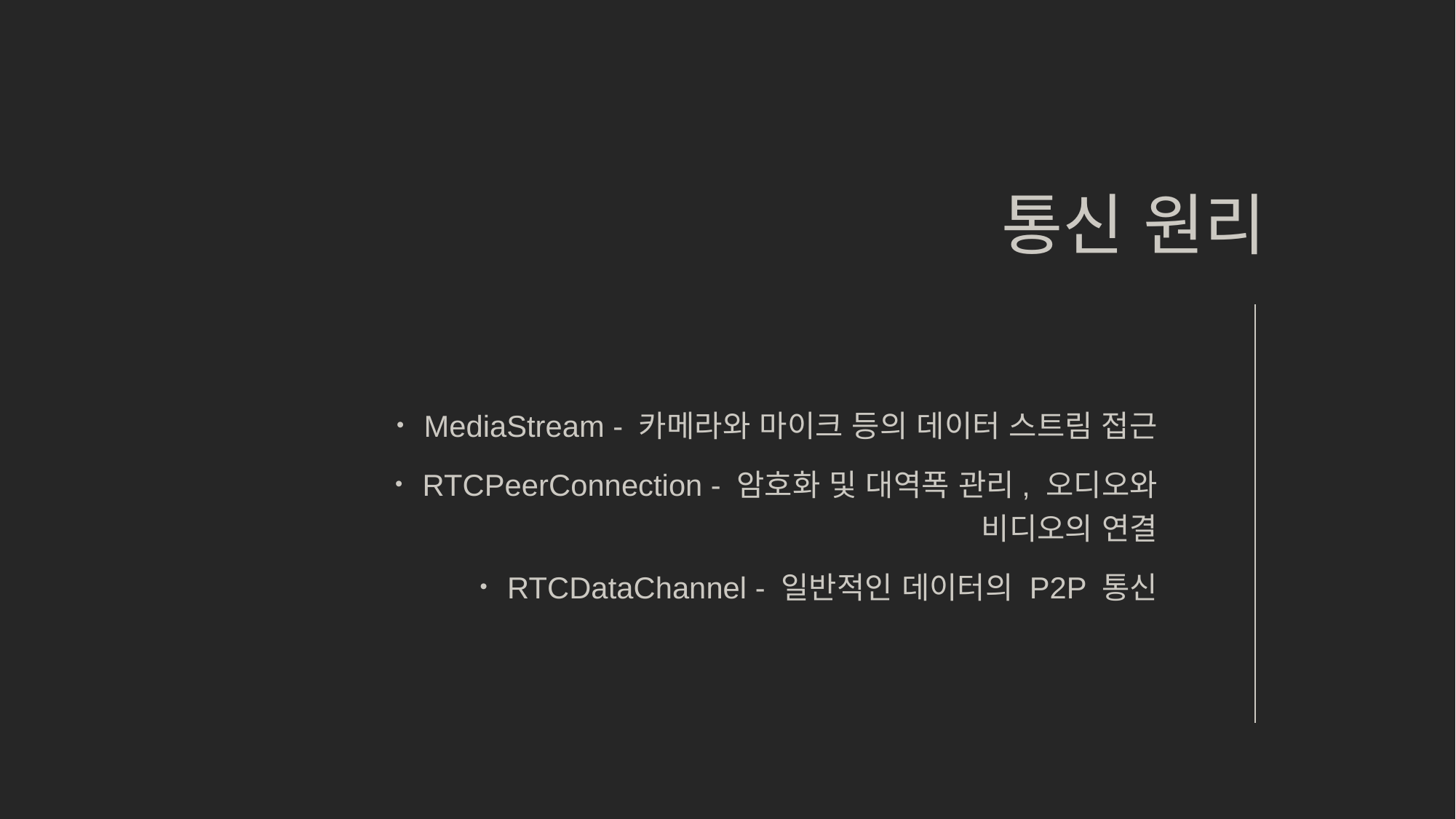

# 통신 원리

MediaStream - 카메라와 마이크 등의 데이터 스트림 접근
RTCPeerConnection - 암호화 및 대역폭 관리, 오디오와 비디오의 연결
RTCDataChannel - 일반적인 데이터의 P2P 통신